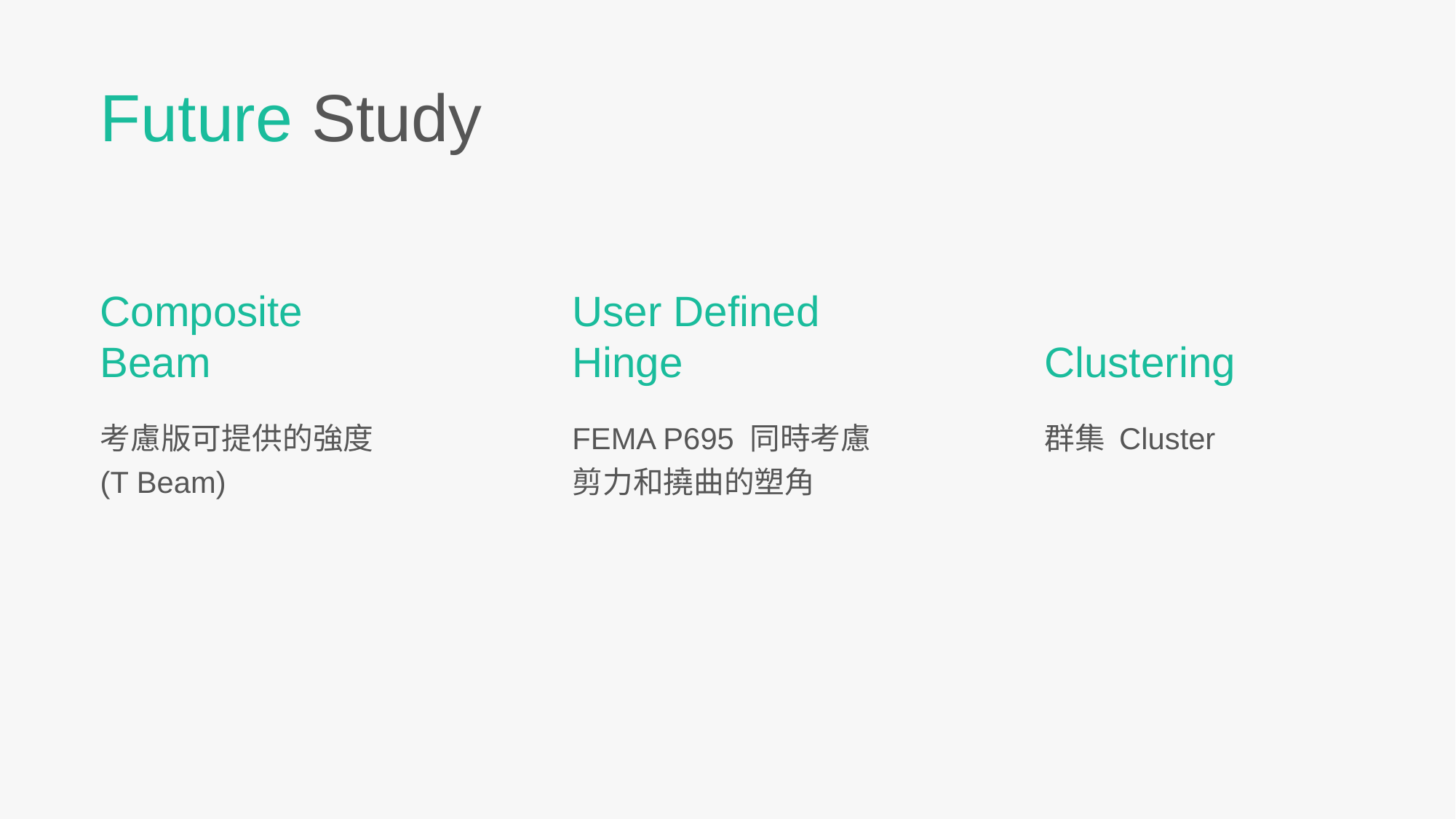

Future Study
Composite Beam
User Defined
Hinge
Clustering
考慮版可提供的強度
(T Beam)
FEMA P695 同時考慮剪力和撓曲的塑角
群集 Cluster